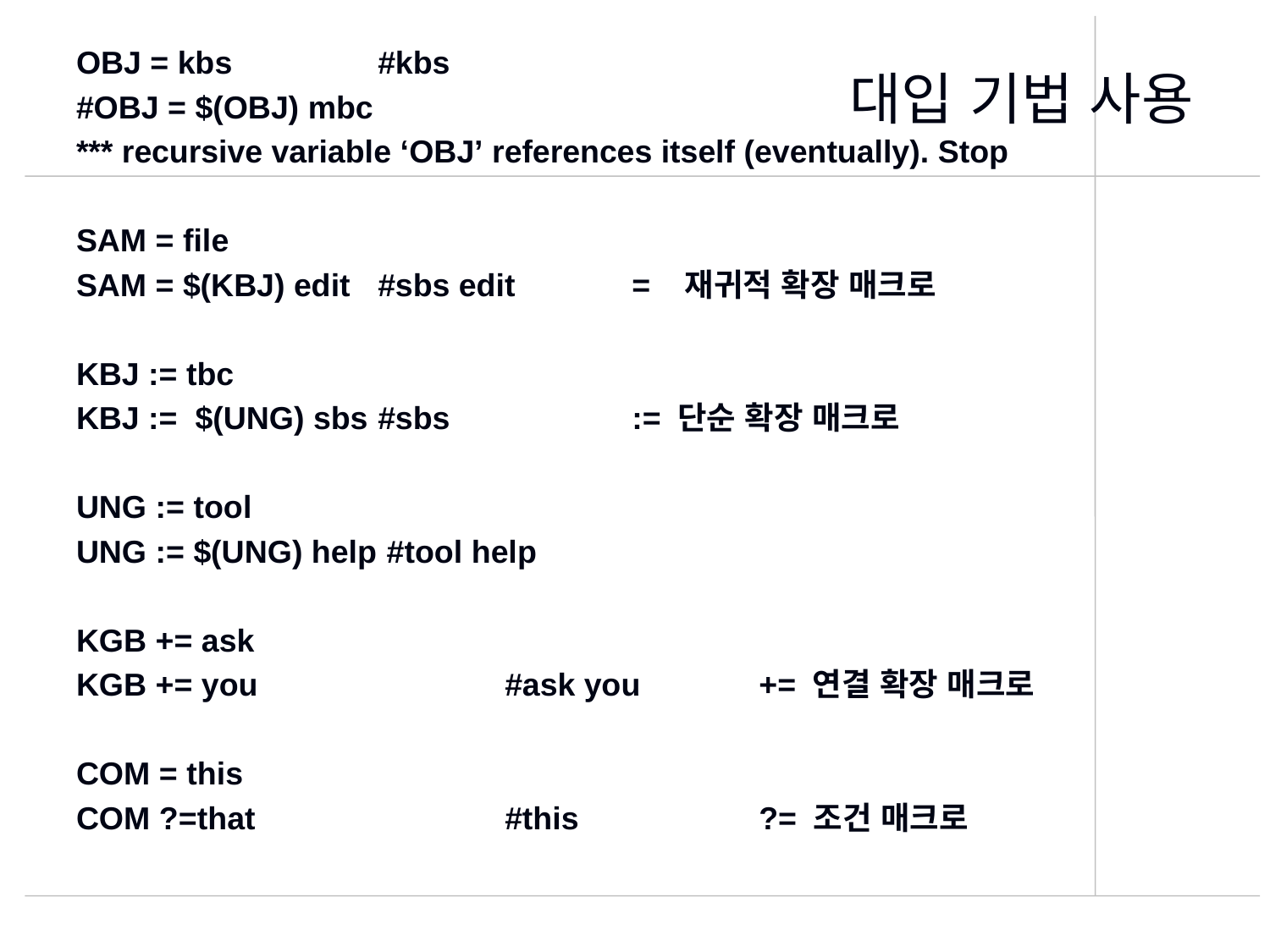

OBJ = kbs		#kbs
#OBJ = $(OBJ) mbc
*** recursive variable ‘OBJ’ references itself (eventually). Stop

SAM = file
SAM = $(KBJ) edit	#sbs edit    	=   재귀적 확장 매크로

KBJ := tbc
KBJ :=  $(UNG) sbs	#sbs		:= 단순 확장 매크로

UNG := tool
UNG := $(UNG) help	 #tool help

KGB += ask
KGB += you		#ask you	+= 연결 확장 매크로

COM = this
COM ?=that		#this		?= 조건 매크로

# 대입 기법 사용
433